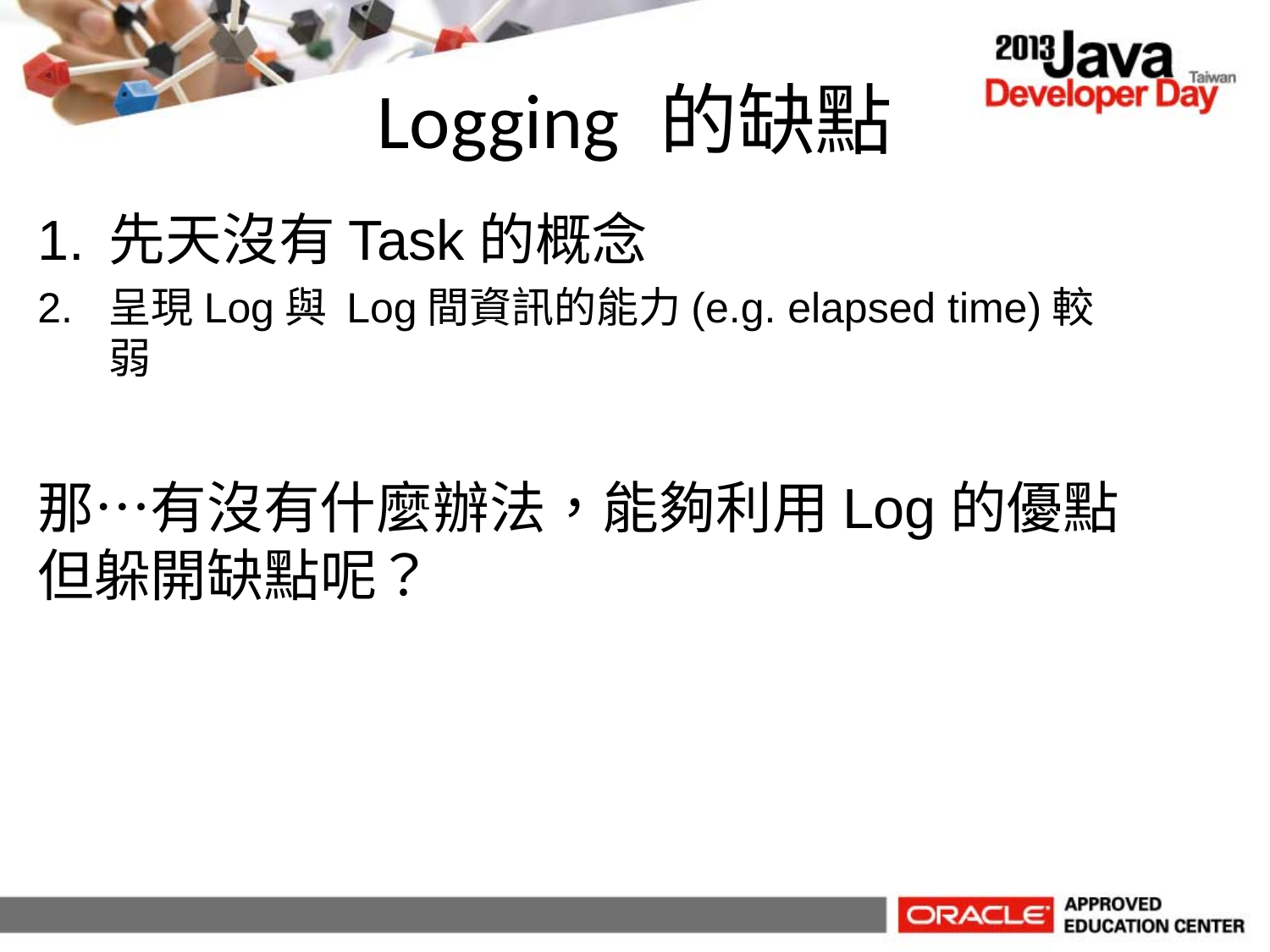

# Logging 的缺點
先天沒有Task的概念
呈現Log與 Log間資訊的能力(e.g. elapsed time)較弱

那…有沒有什麼辦法，能夠利用Log的優點但躲開缺點呢？